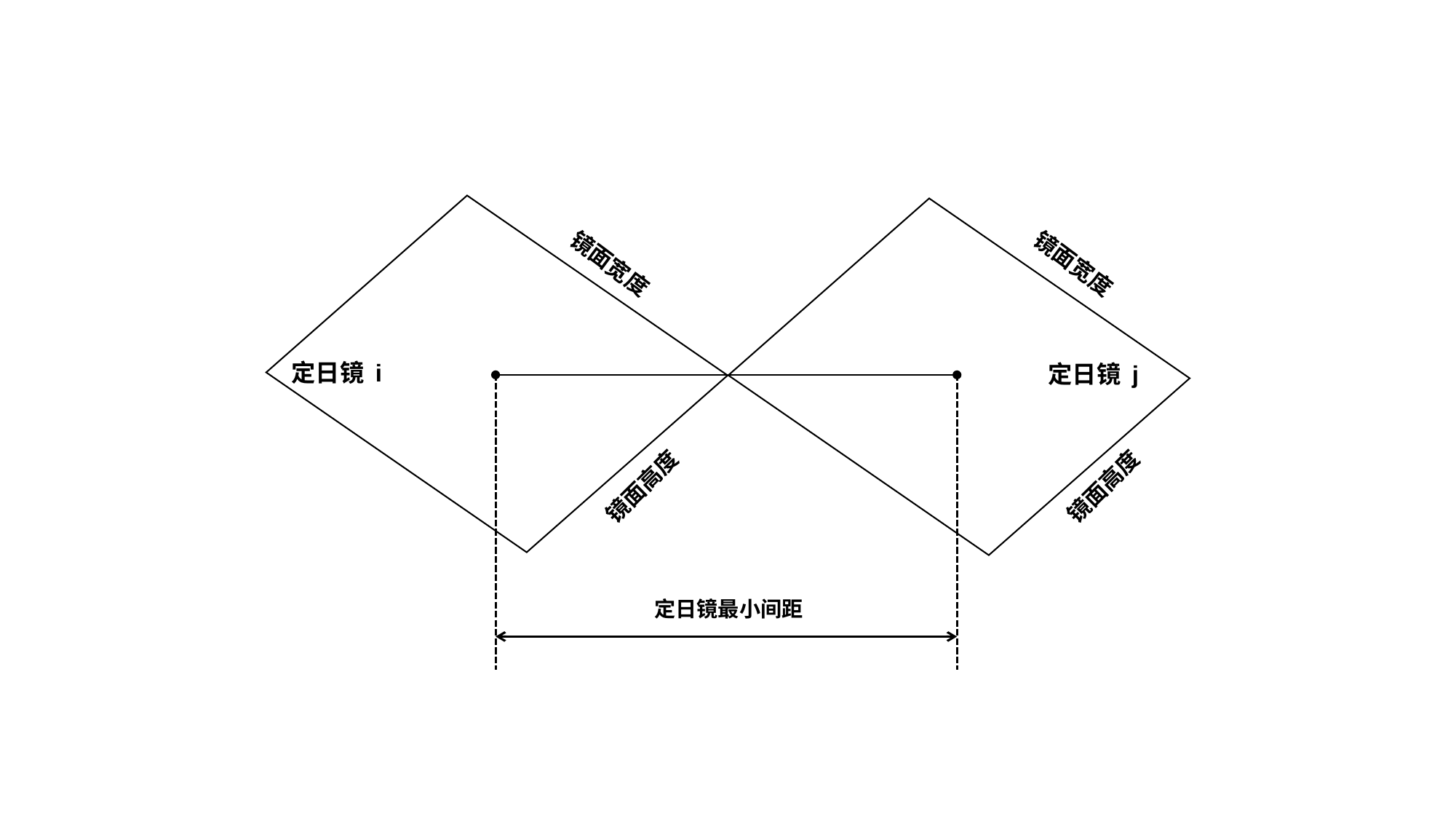

镜面宽度
镜面宽度

定日镜 i
定日镜 j
镜面高度
镜面高度
定日镜最小间距